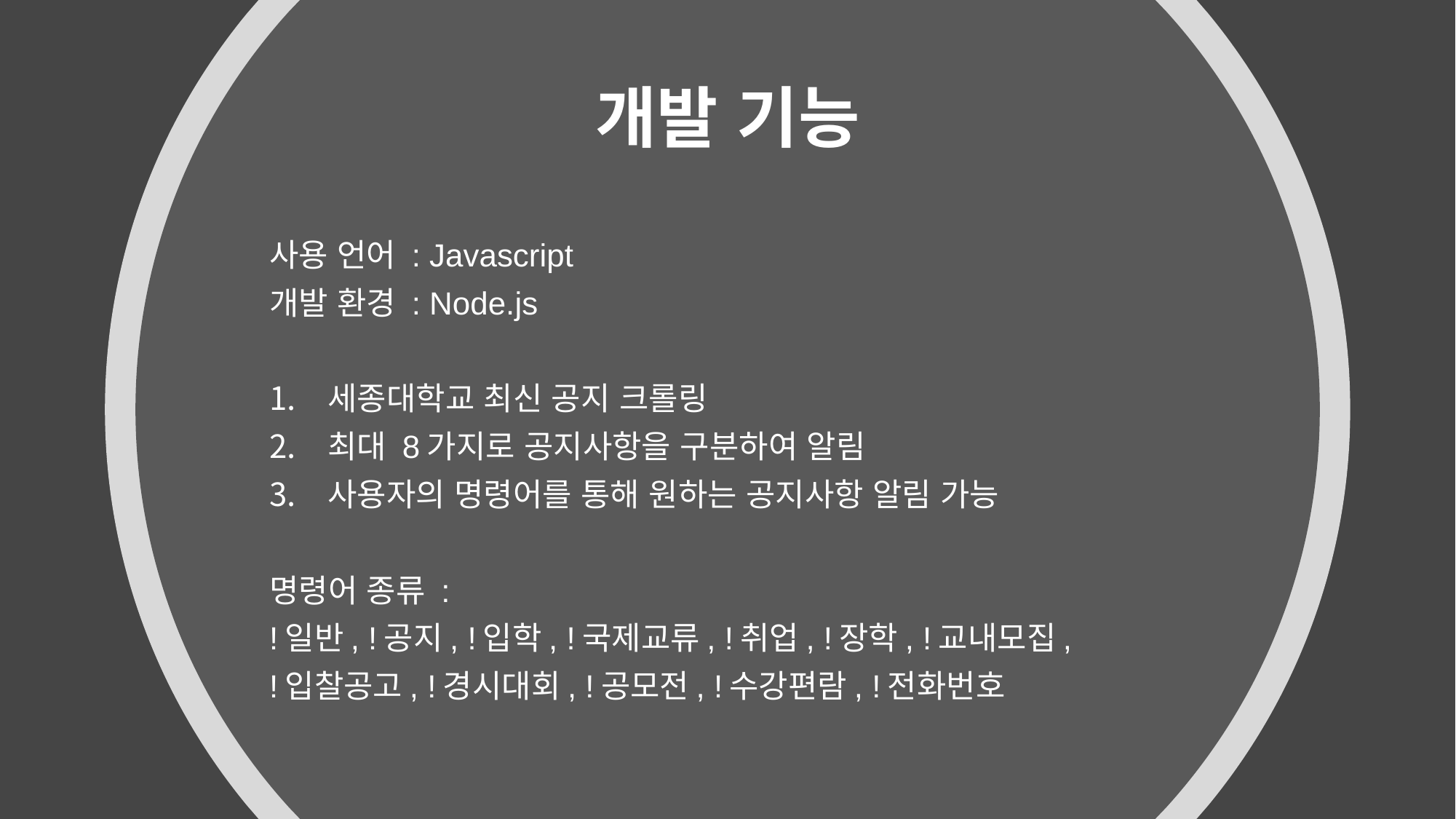

# 개발 기능
사용 언어 : Javascript
개발 환경 : Node.js

세종대학교 최신 공지 크롤링
최대 8가지로 공지사항을 구분하여 알림
사용자의 명령어를 통해 원하는 공지사항 알림 가능

명령어 종류 :
!일반, !공지, !입학, !국제교류, !취업, !장학, !교내모집,
!입찰공고, !경시대회, !공모전, !수강편람, !전화번호